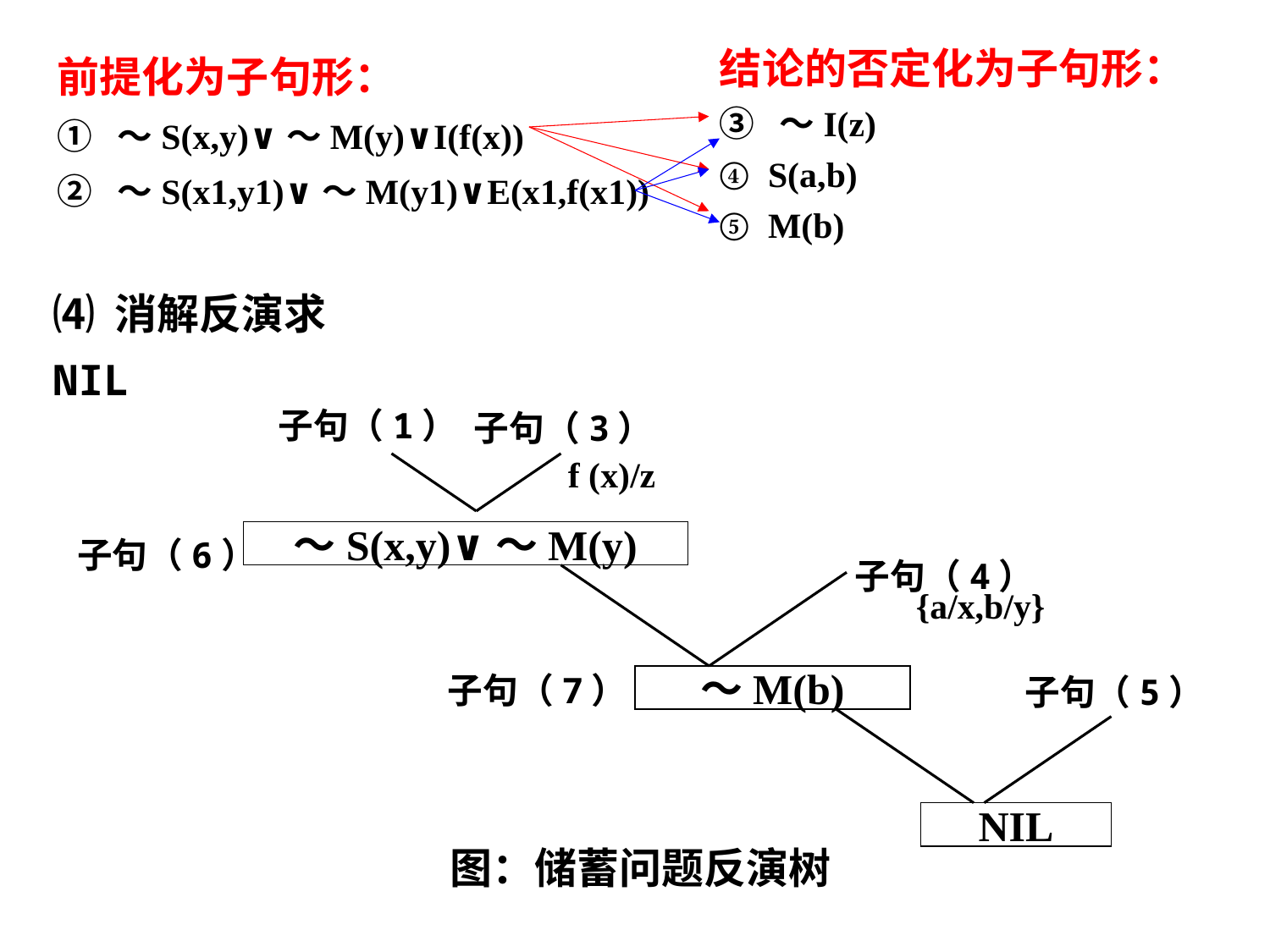

结论的否定化为子句形：
③  ～I(z)
④  S(a,b)
⑤  M(b)
前提化为子句形：
①  ～S(x,y)∨～M(y)∨I(f(x))
②  ～S(x1,y1)∨～M(y1)∨E(x1,f(x1))
⑷ 消解反演求NIL
子句（1）
子句（3）
f (x)/z

～S(x,y)∨～M(y)
子句（6）
子句（4）
{a/x,b/y}

子句（7）
子句（5）
～M(b)

NIL
图：储蓄问题反演树